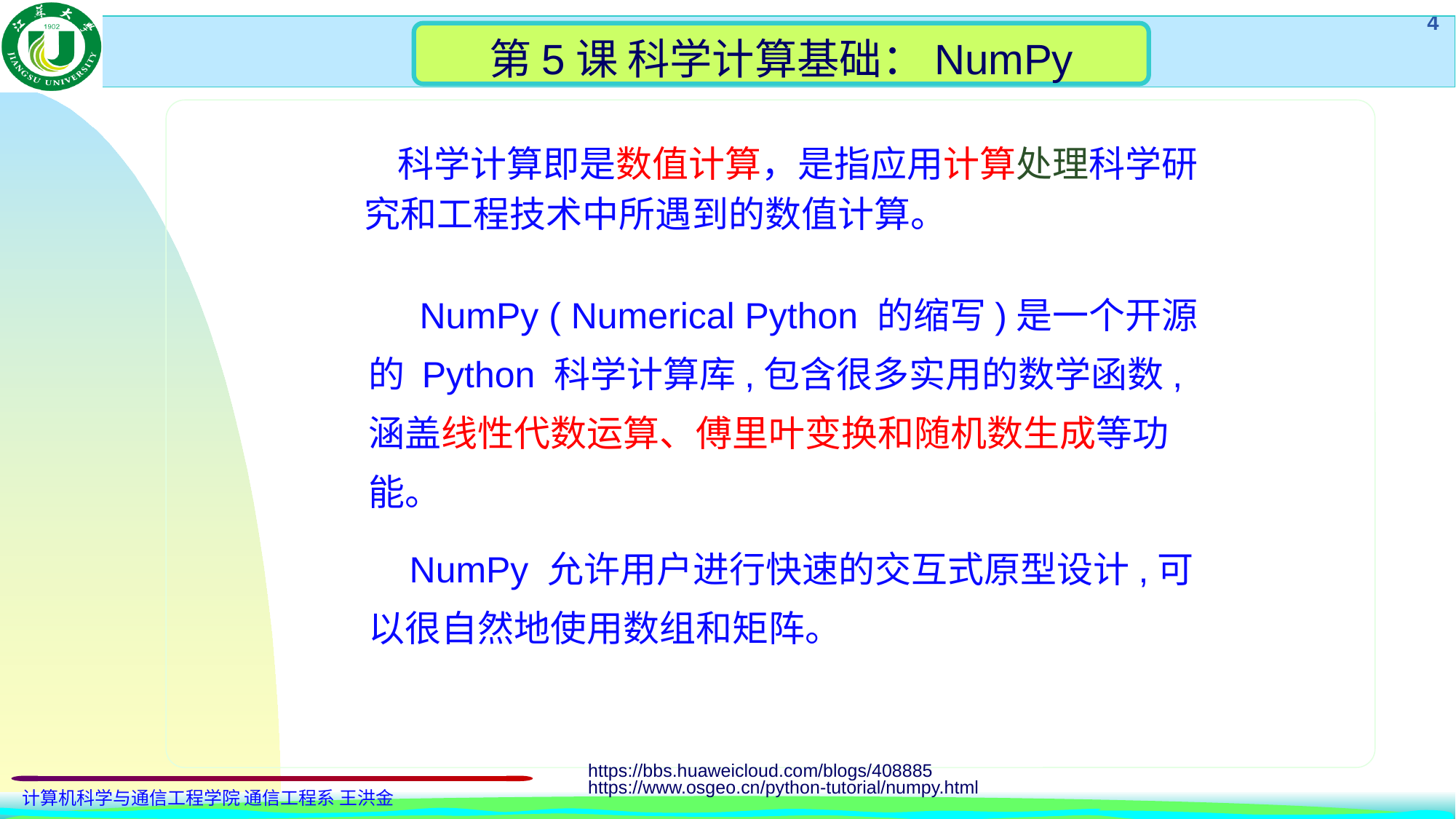

第5课 科学计算基础：NumPy
   科学计算即是数值计算，是指应用计算处理科学研究和工程技术中所遇到的数值计算。
     NumPy ( Numerical Python 的缩写)是一个开源的 Python 科学计算库,包含很多实用的数学函数,涵盖线性代数运算、傅里叶变换和随机数生成等功能。
    NumPy 允许用户进行快速的交互式原型设计,可以很自然地使用数组和矩阵。
https://bbs.huaweicloud.com/blogs/408885
https://www.osgeo.cn/python-tutorial/numpy.html